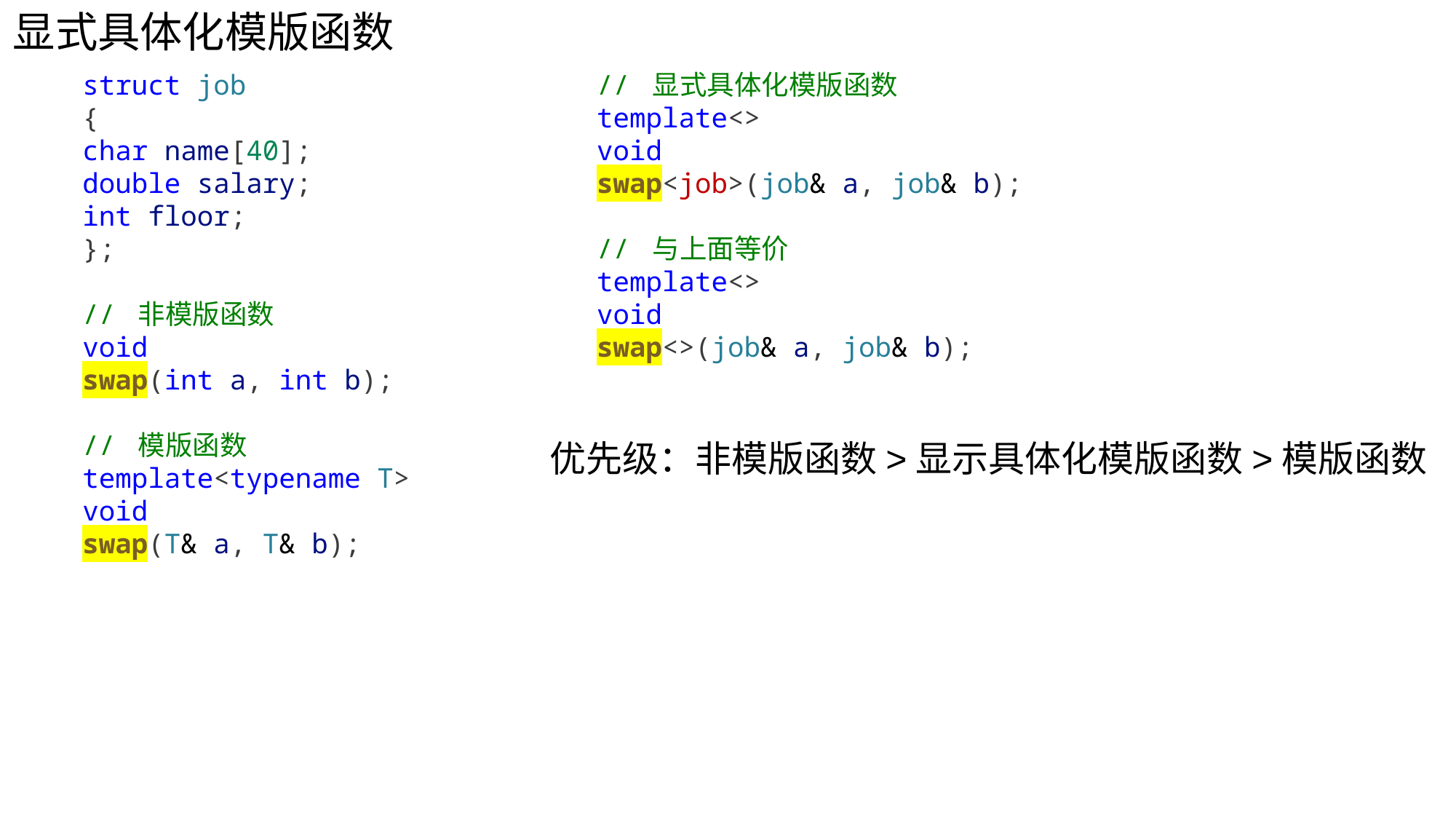

显式具体化模版函数
struct job
{
char name[40];
double salary;
int floor;
};
// 非模版函数
void
swap(int a, int b);
// 模版函数
template<typename T>
void
swap(T& a, T& b);
// 显式具体化模版函数
template<>
void
swap<job>(job& a, job& b);
// 与上面等价
template<>
void
swap<>(job& a, job& b);
优先级：非模版函数>显示具体化模版函数>模版函数